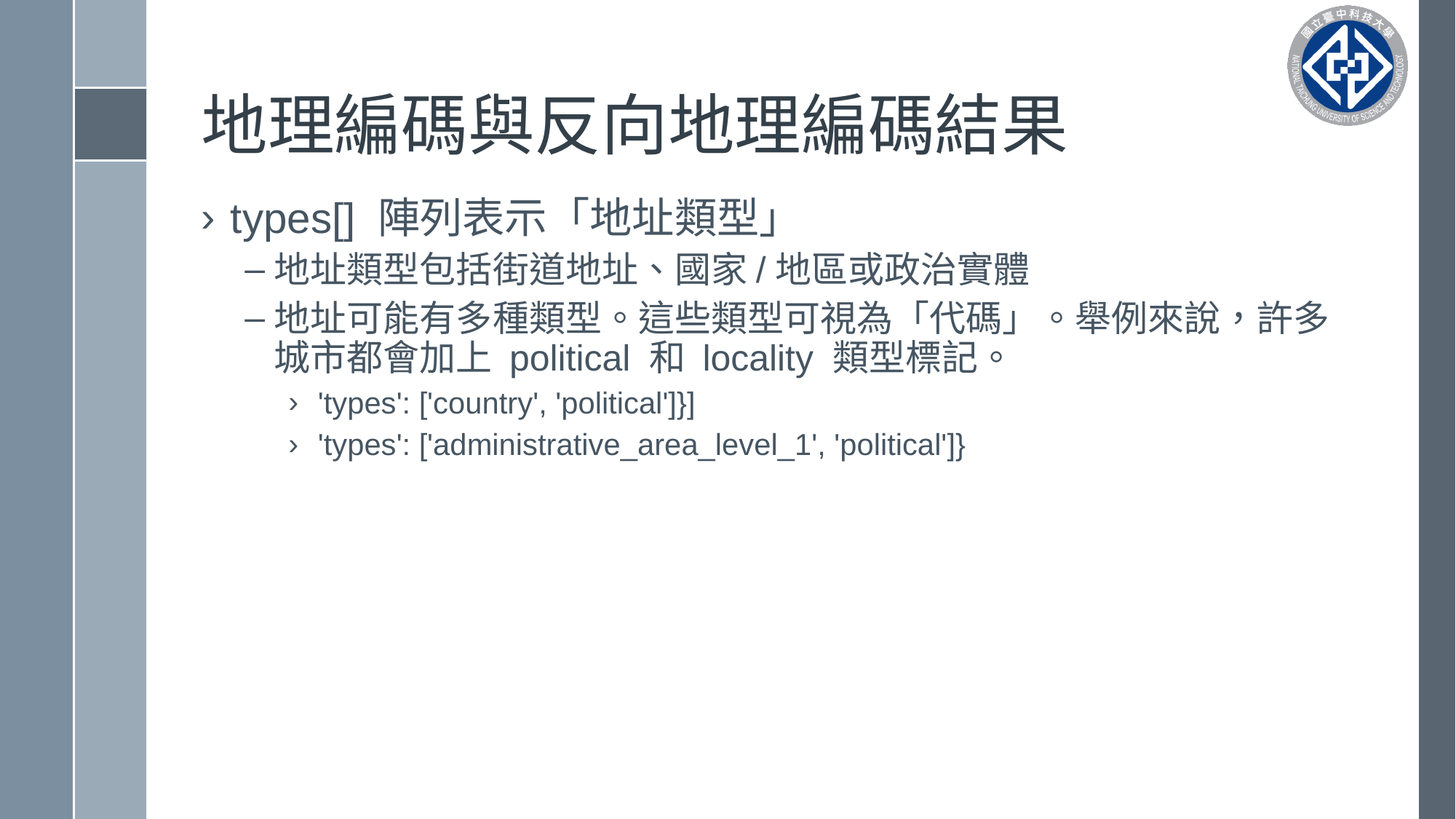

# 地理編碼與反向地理編碼結果
types[] 陣列表示「地址類型」
地址類型包括街道地址、國家/地區或政治實體
地址可能有多種類型。這些類型可視為「代碼」。舉例來說，許多城市都會加上 political 和 locality 類型標記。
'types': ['country', 'political']}]
'types': ['administrative_area_level_1', 'political']}